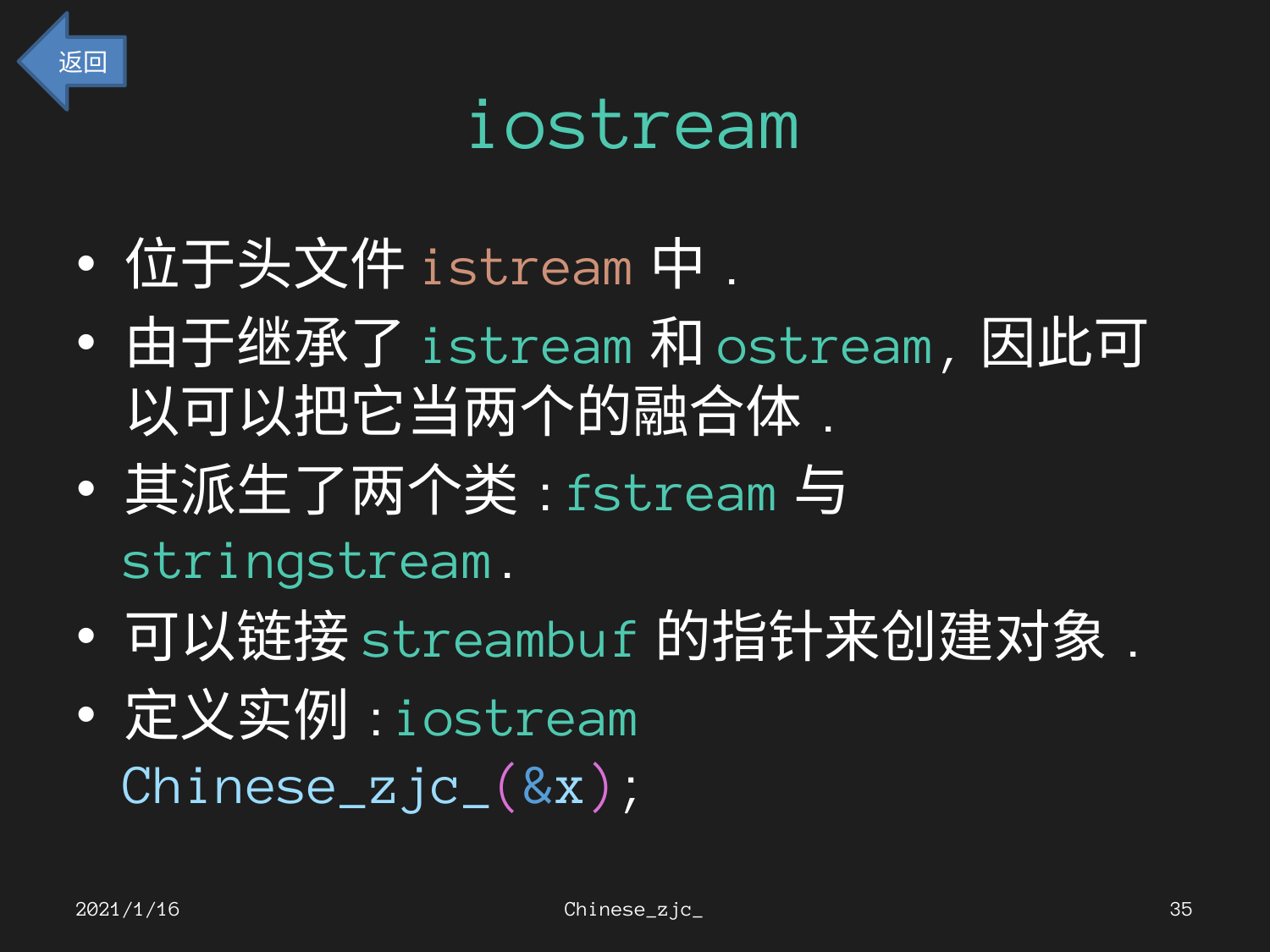

返回
# iostream
位于头文件istream中.
由于继承了istream和ostream,因此可以可以把它当两个的融合体.
其派生了两个类:fstream与stringstream.
可以链接streambuf的指针来创建对象.
定义实例:iostream Chinese_zjc_(&x);
2021/1/16
Chinese_zjc_
35